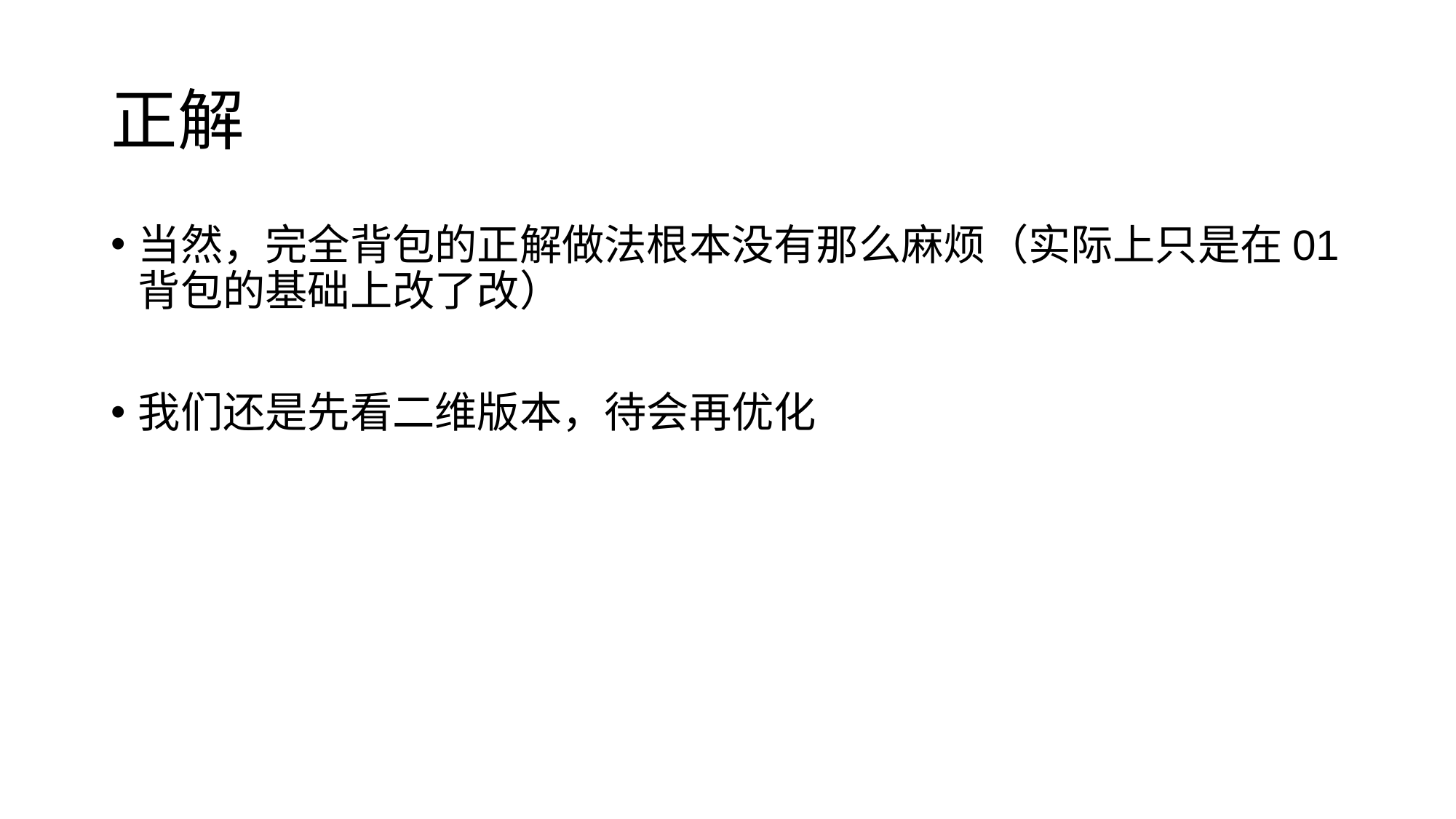

# 正解
当然，完全背包的正解做法根本没有那么麻烦（实际上只是在01背包的基础上改了改）

我们还是先看二维版本，待会再优化